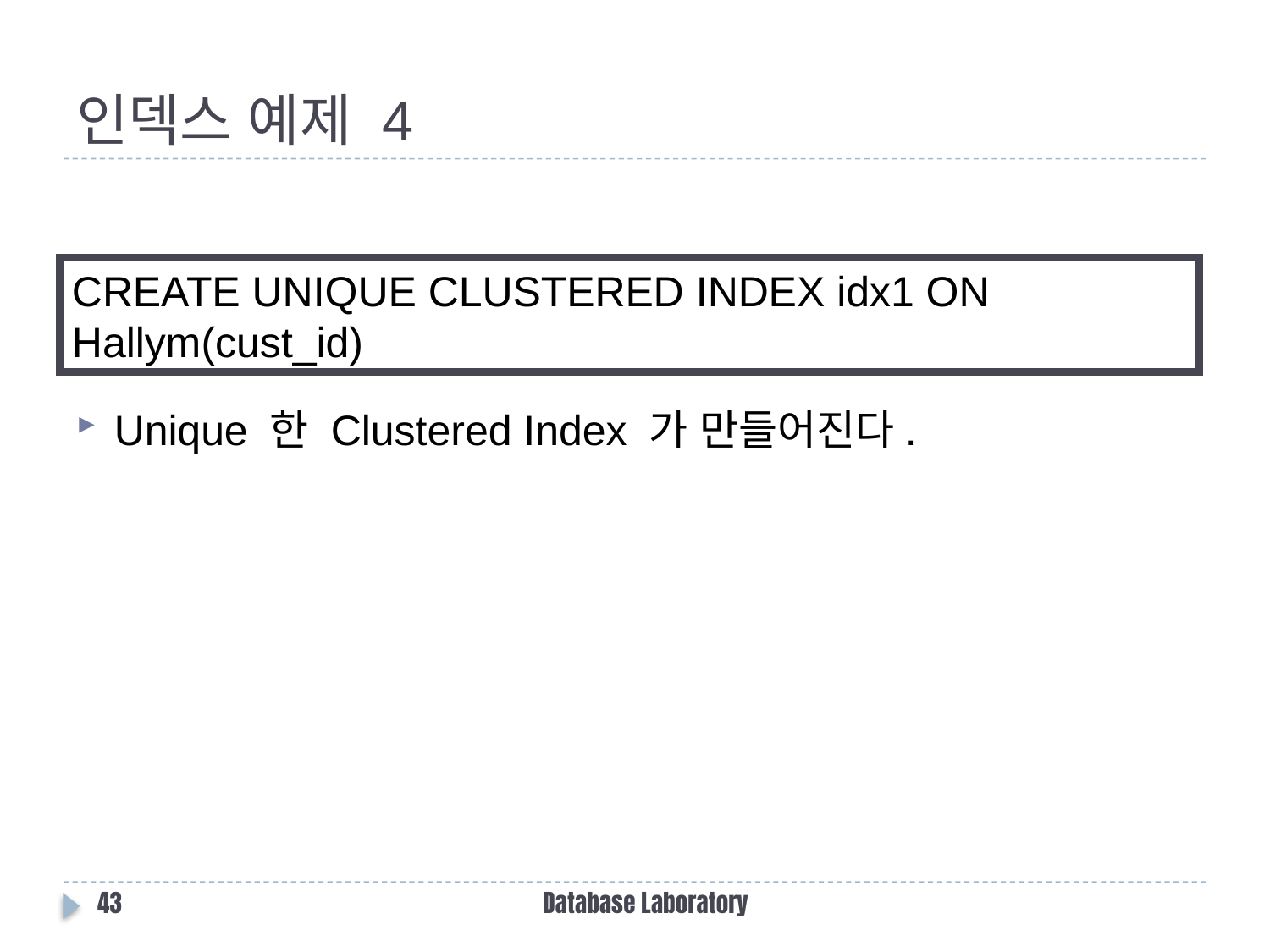

# 인덱스 예제 4
CREATE UNIQUE CLUSTERED INDEX idx1 ON Hallym(cust_id)
Unique 한 Clustered Index 가 만들어진다.
43
Database Laboratory